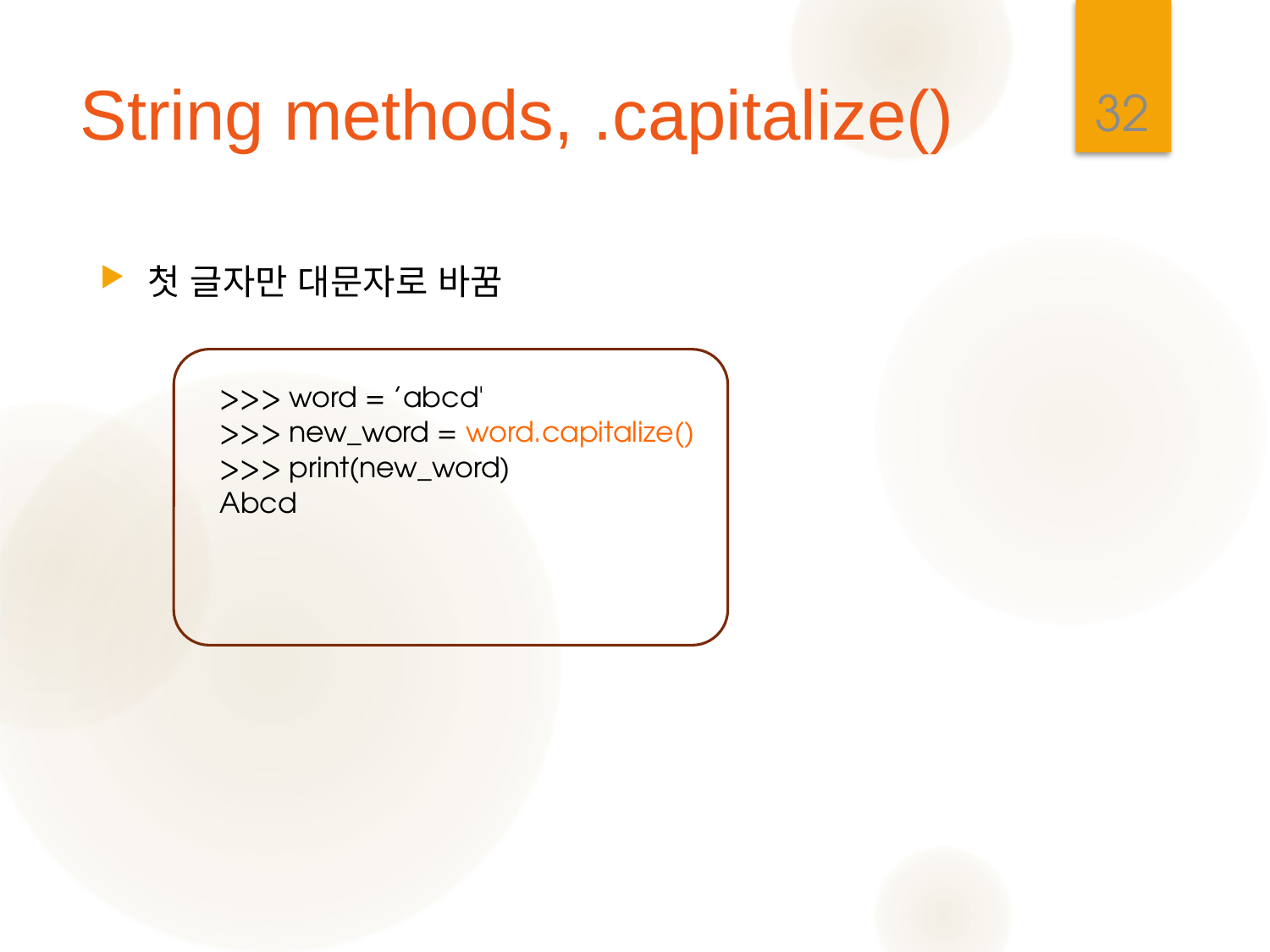

32
# String methods, .capitalize()
첫 글자만 대문자로 바꿈

>>> word = ’abcd'
>>> new_word = word.capitalize()
>>> print(new_word)
Abcd